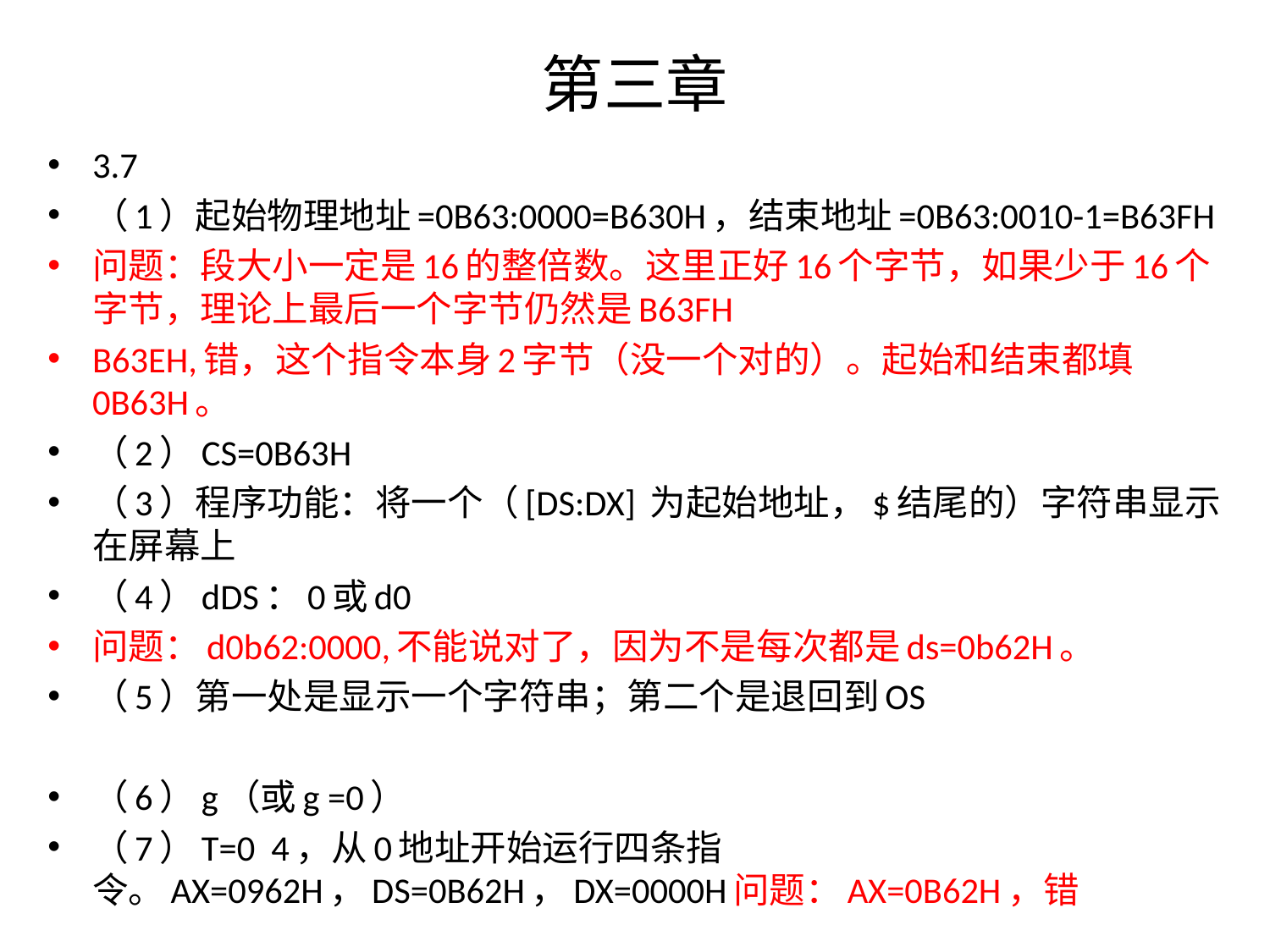

# 第三章
3.7
（1）起始物理地址=0B63:0000=B630H，结束地址=0B63:0010-1=B63FH
问题：段大小一定是16的整倍数。这里正好16个字节，如果少于16个字节，理论上最后一个字节仍然是B63FH
B63EH,错，这个指令本身2字节（没一个对的）。起始和结束都填0B63H。
（2）CS=0B63H
（3）程序功能：将一个（[DS:DX] 为起始地址，$结尾的）字符串显示在屏幕上
（4）dDS：0或d0
问题：d0b62:0000,不能说对了，因为不是每次都是ds=0b62H。
（5）第一处是显示一个字符串；第二个是退回到OS

（6）g（或g =0）
（7）T=0  4，从0地址开始运行四条指令。AX=0962H，DS=0B62H，DX=0000H问题：AX=0B62H，错